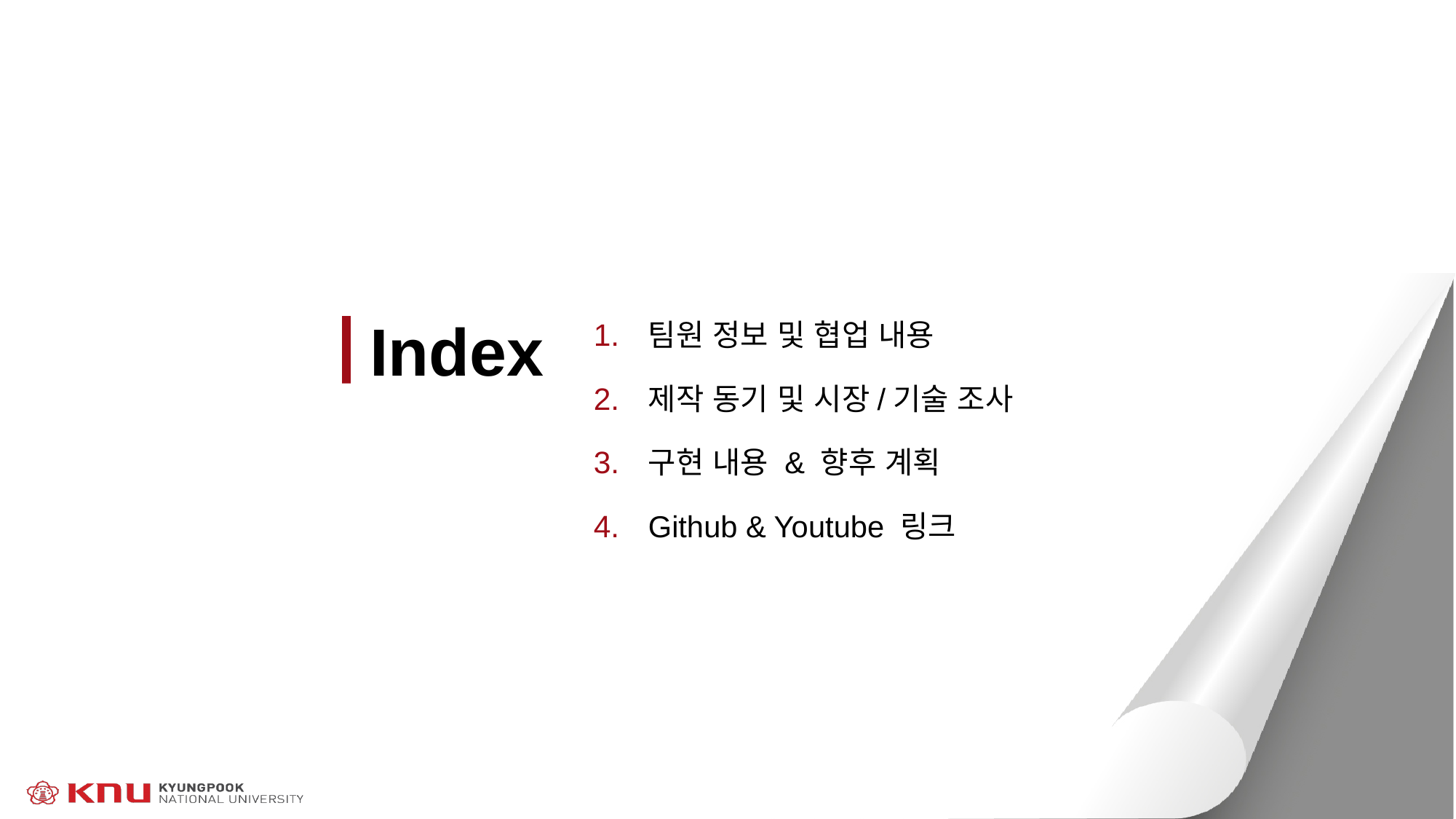

팀원 정보 및 협업 내용
제작 동기 및 시장/기술 조사
구현 내용 & 향후 계획
Github & Youtube 링크
Index